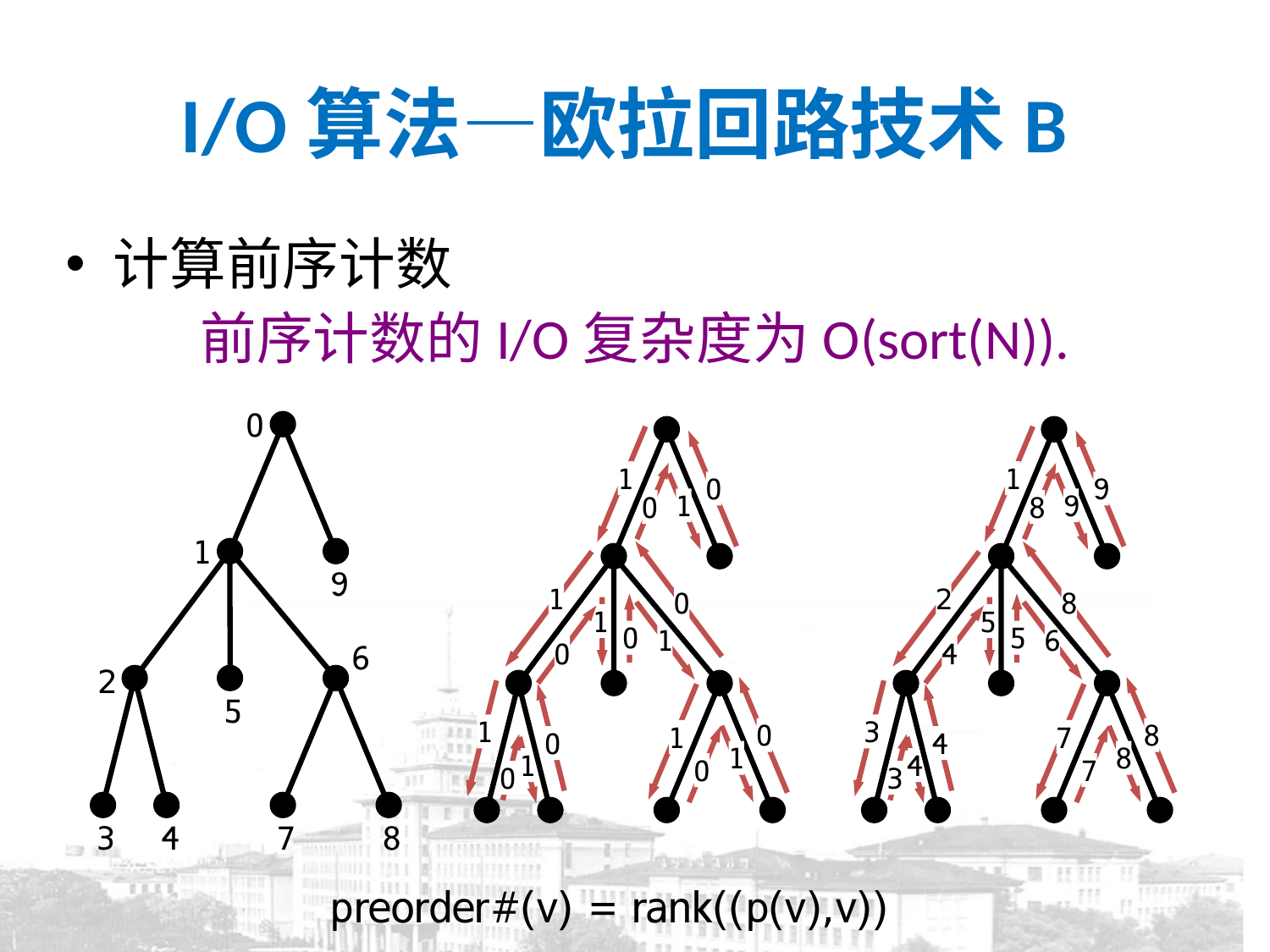

# I/O算法—欧拉回路技术B
计算前序计数
前序计数的I/O复杂度为O(sort(N)).
0

1

9
6
2

5

3
4
7
8

1

0

1
0

1
0

1

0
1
0

1
0
1

0

1
1
0
0

1

9

9
8

2
8

5

5
6
4

3
8
7

4

8
4
7
3
preorder#(v) = rank((p(v),v))